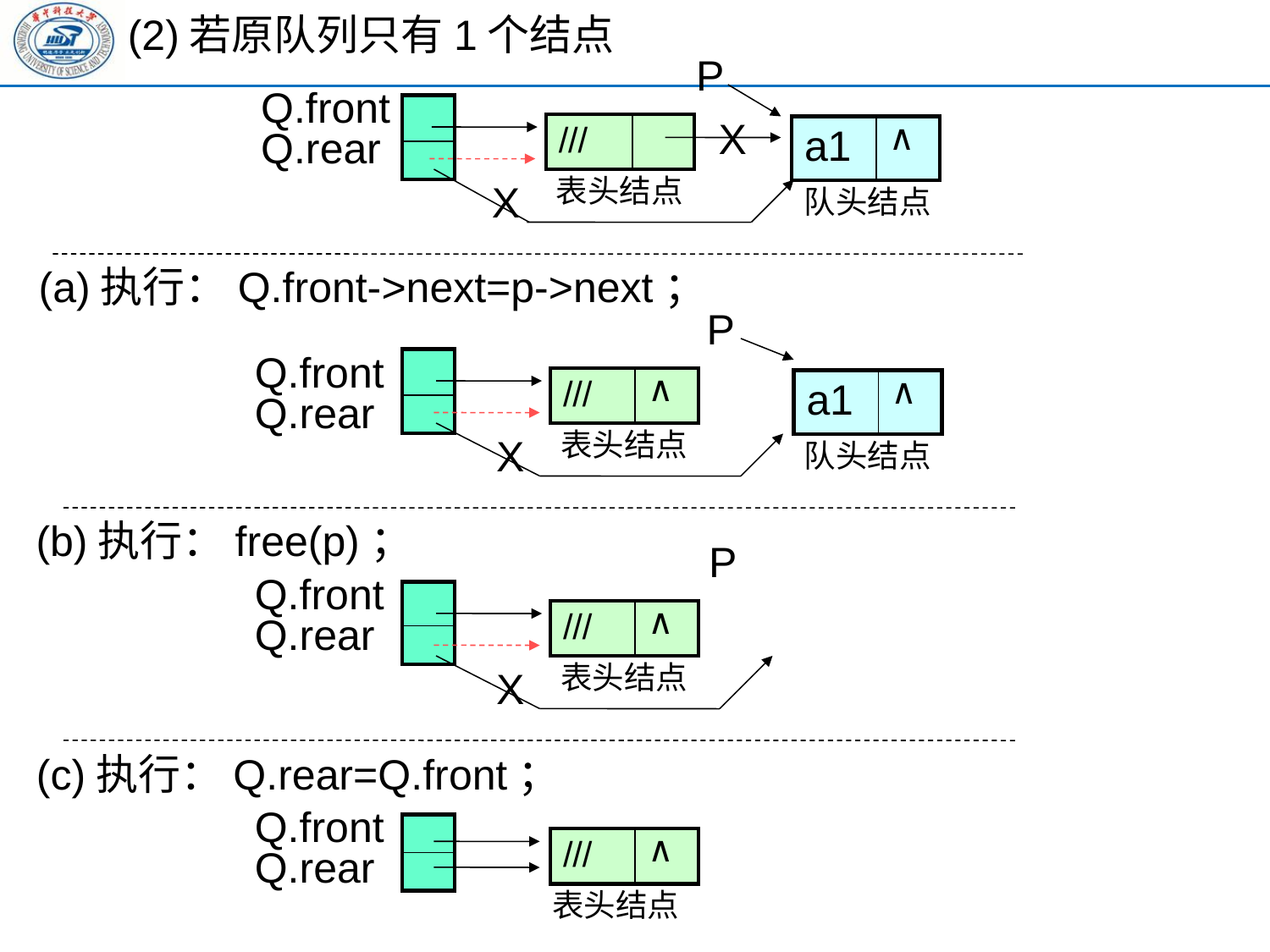

(2)若原队列只有1个结点
P
Q.front
Q.rear

|  |
| --- |
|  |
X
| /// |  |
| --- | --- |
| a1 | ∧ |
| --- | --- |

X
表头结点

队头结点

(a)执行：Q.front->next=p->next；
P

Q.front
Q.rear
|  |
| --- |
|  |
| /// | ∧ |
| --- | --- |
| a1 | ∧ |
| --- | --- |

X
表头结点

队头结点

(b)执行：free(p)；
P
Q.front
Q.rear
|  |
| --- |
|  |
| /// | ∧ |
| --- | --- |

X
表头结点

(c)执行：Q.rear=Q.front；
Q.front
Q.rear
|  |
| --- |
|  |
| /// | ∧ |
| --- | --- |

表头结点